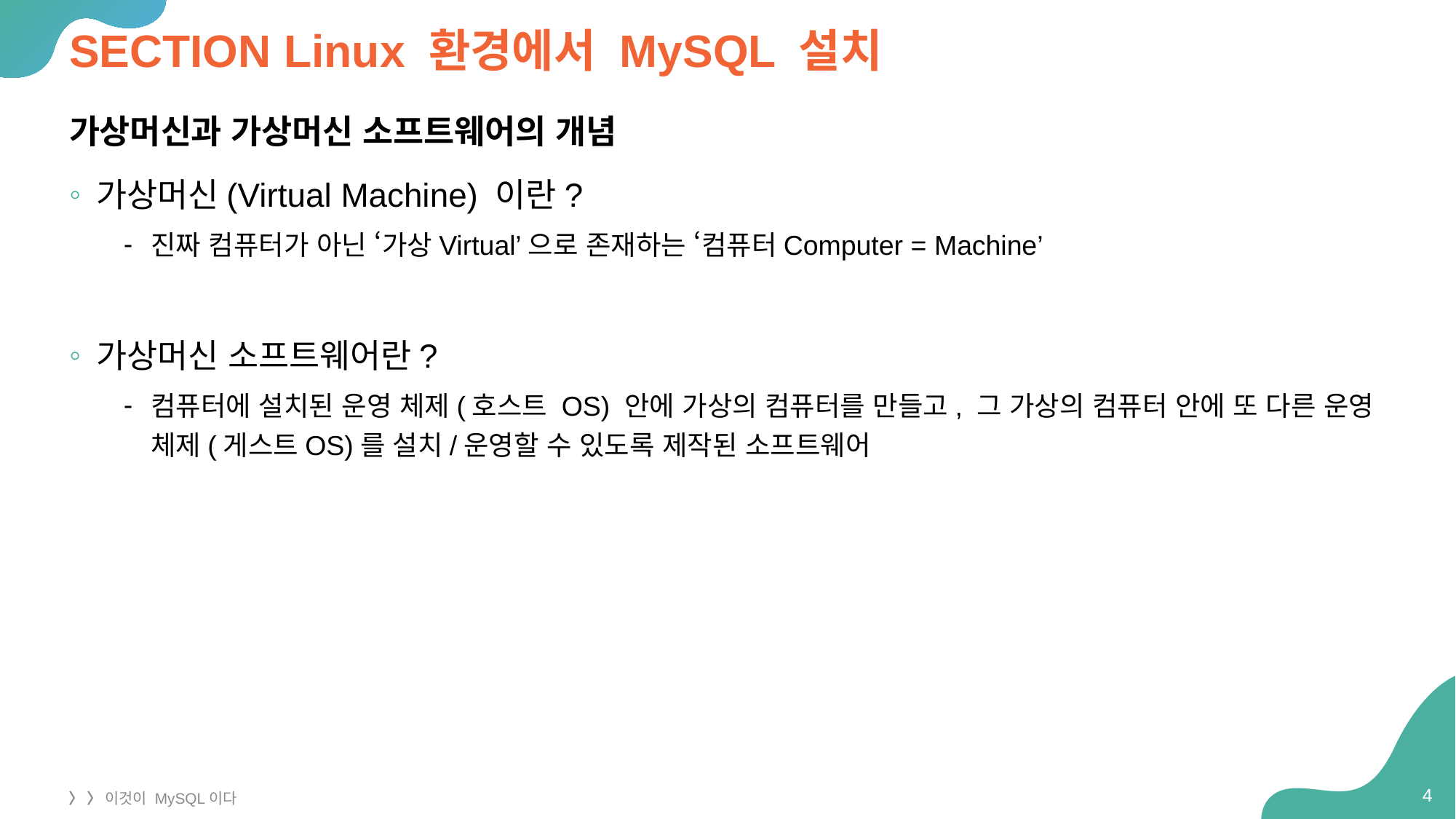

# SECTION Linux 환경에서 MySQL 설치
가상머신과 가상머신 소프트웨어의 개념
가상머신(Virtual Machine) 이란?
진짜 컴퓨터가 아닌 ‘가상Virtual’으로 존재하는 ‘컴퓨터Computer = Machine’

가상머신 소프트웨어란?
컴퓨터에 설치된 운영 체제(호스트 OS) 안에 가상의 컴퓨터를 만들고, 그 가상의 컴퓨터 안에 또 다른 운영 체제(게스트OS)를 설치/운영할 수 있도록 제작된 소프트웨어
4
〉 〉 이것이 MySQL이다